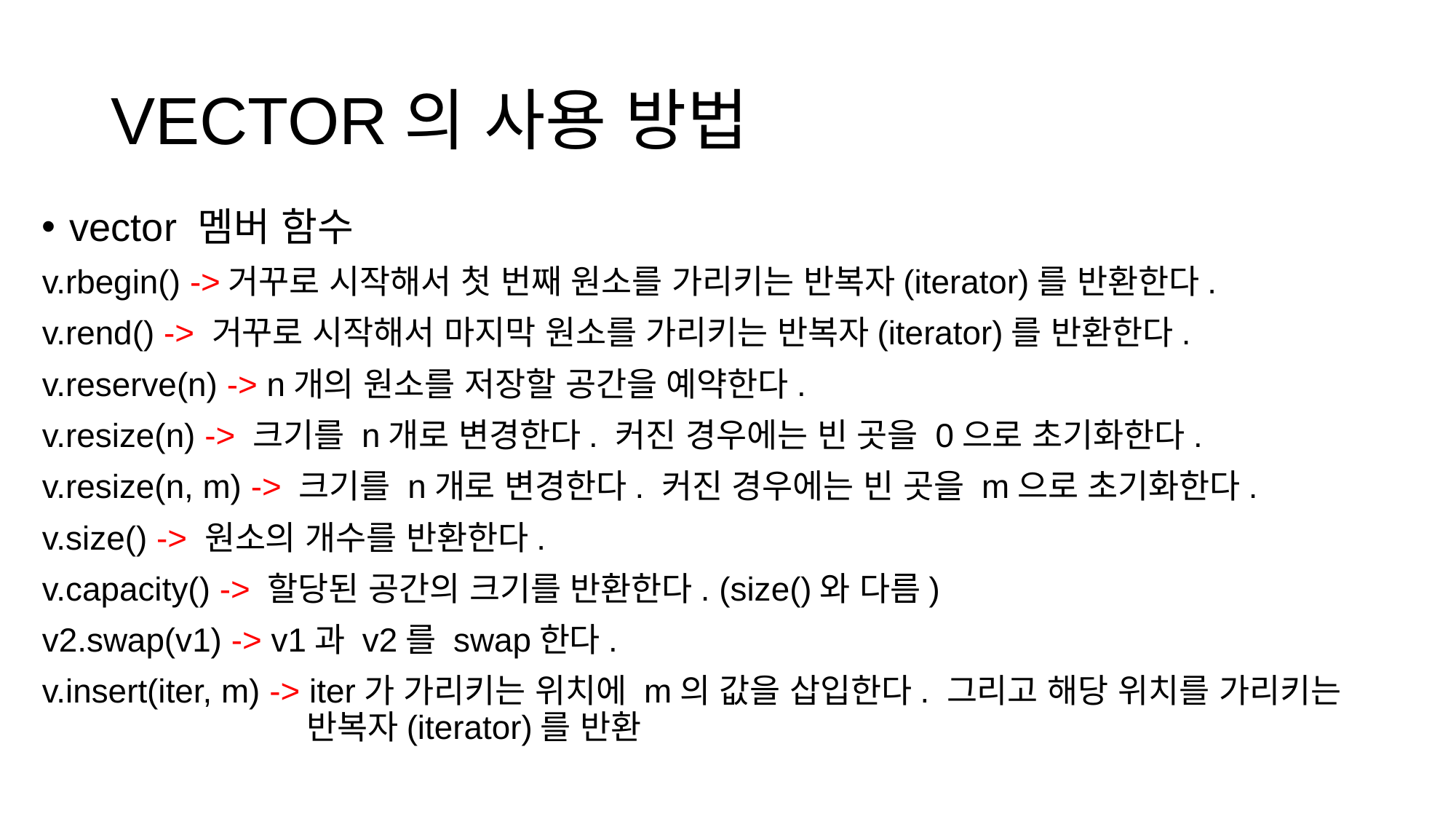

# VECTOR의 사용 방법
vector 멤버 함수
v.rbegin() ->거꾸로 시작해서 첫 번째 원소를 가리키는 반복자(iterator)를 반환한다.
v.rend() -> 거꾸로 시작해서 마지막 원소를 가리키는 반복자(iterator)를 반환한다.
v.reserve(n) -> n개의 원소를 저장할 공간을 예약한다.
v.resize(n) -> 크기를 n개로 변경한다. 커진 경우에는 빈 곳을 0으로 초기화한다.
v.resize(n, m) -> 크기를 n개로 변경한다. 커진 경우에는 빈 곳을 m으로 초기화한다.
v.size() -> 원소의 개수를 반환한다.
v.capacity() -> 할당된 공간의 크기를 반환한다. (size()와 다름)
v2.swap(v1) -> v1과 v2를 swap한다.
v.insert(iter, m) -> iter가 가리키는 위치에 m의 값을 삽입한다. 그리고 해당 위치를 가리키는 			     반복자(iterator)를 반환